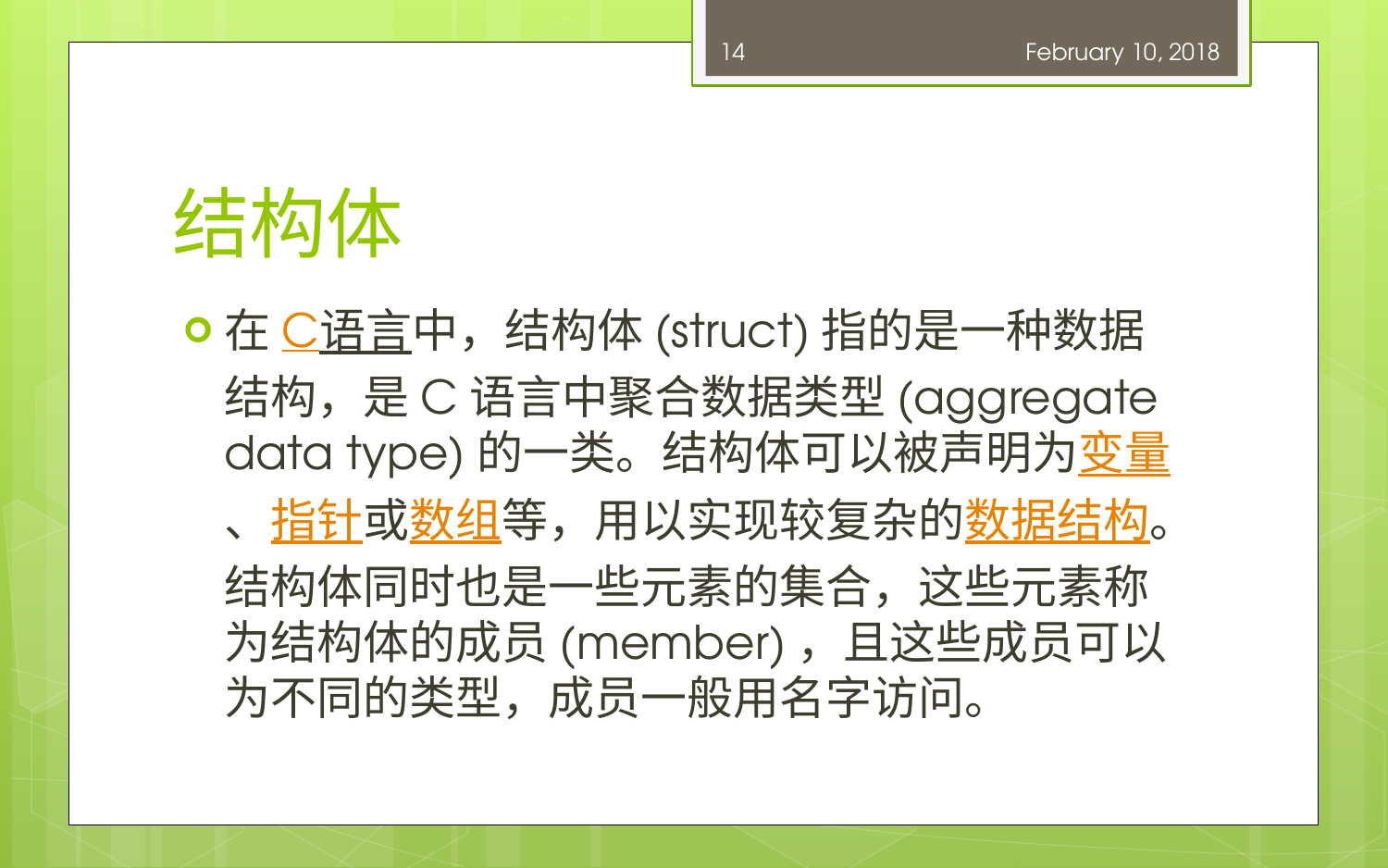

14
February 10, 2018
# 结构体
在C语言中，结构体(struct)指的是一种数据结构，是C语言中聚合数据类型(aggregate data type)的一类。结构体可以被声明为变量、指针或数组等，用以实现较复杂的数据结构。结构体同时也是一些元素的集合，这些元素称为结构体的成员(member)，且这些成员可以为不同的类型，成员一般用名字访问。